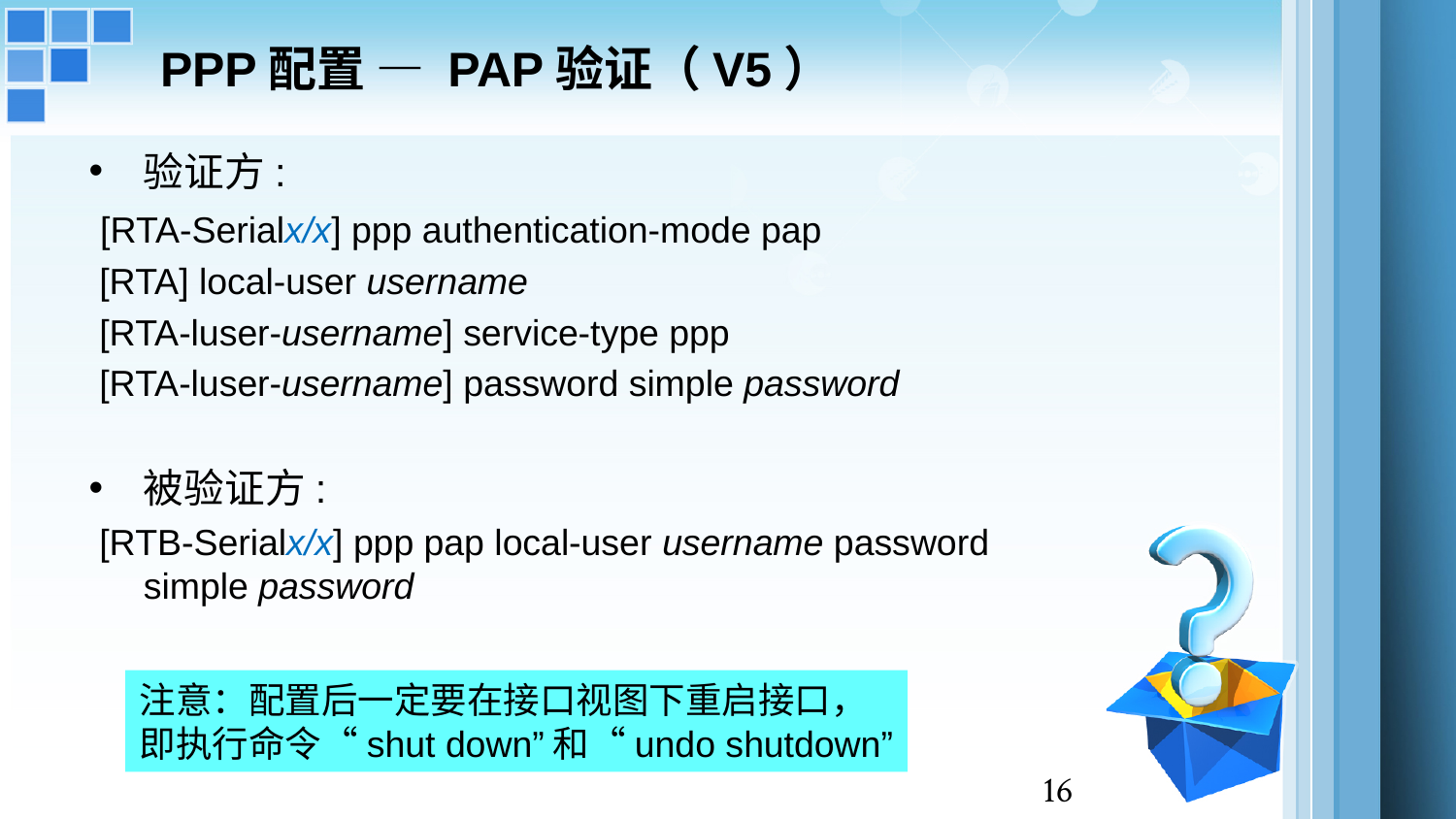

# PPP配置 — PAP验证（V5）
验证方:
 [RTA-Serialx/x] ppp authentication-mode pap
 [RTA] local-user username
 [RTA-luser-username] service-type ppp
 [RTA-luser-username] password simple password

被验证方:
 [RTB-Serialx/x] ppp pap local-user username password simple password
注意：配置后一定要在接口视图下重启接口，
即执行命令“shut down”和“undo shutdown”
16